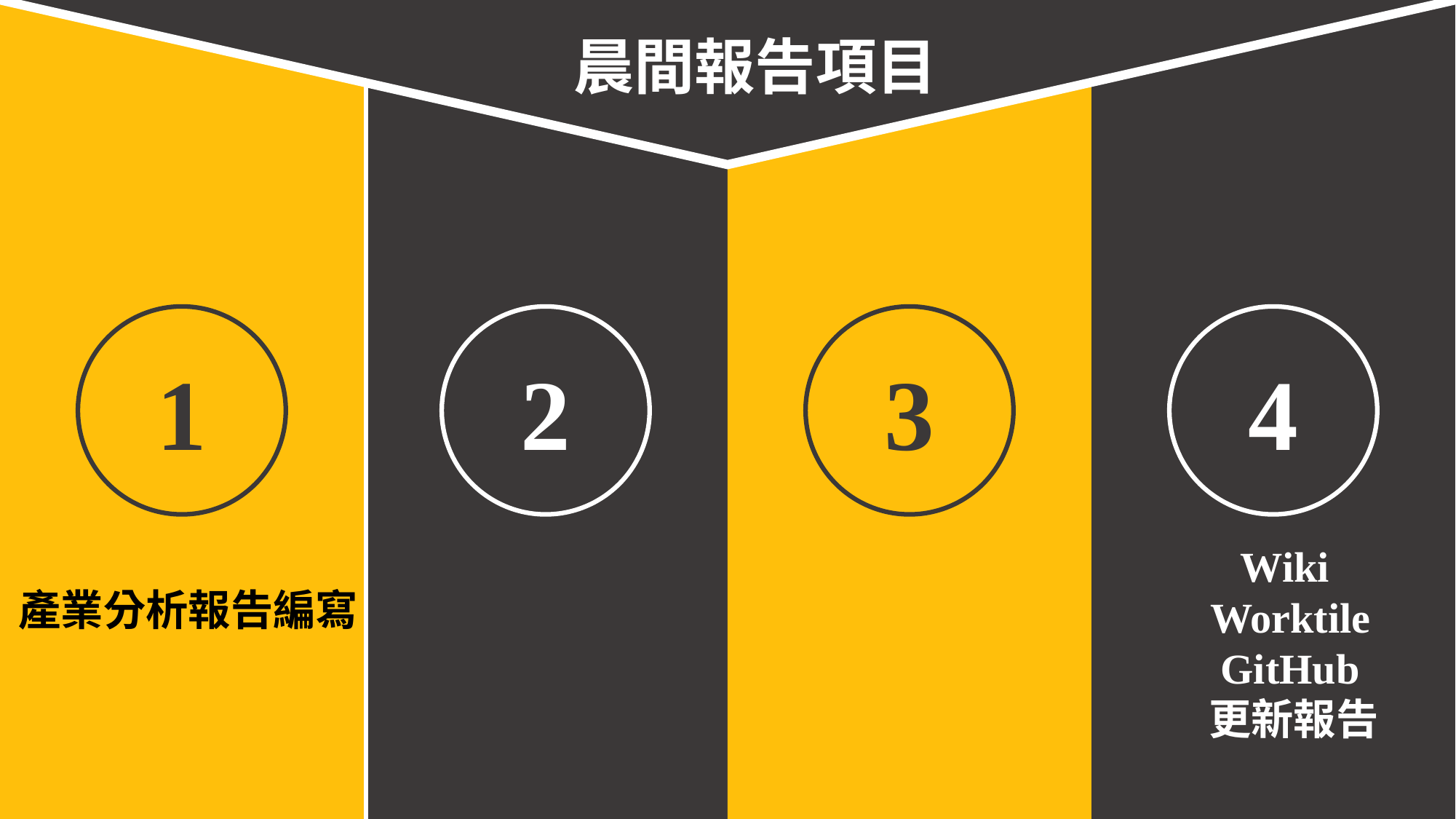

晨間報告項目
1
產業分析報告編寫
2

3
Wiki
Worktile
GitHub
    更新報告过程数据
4